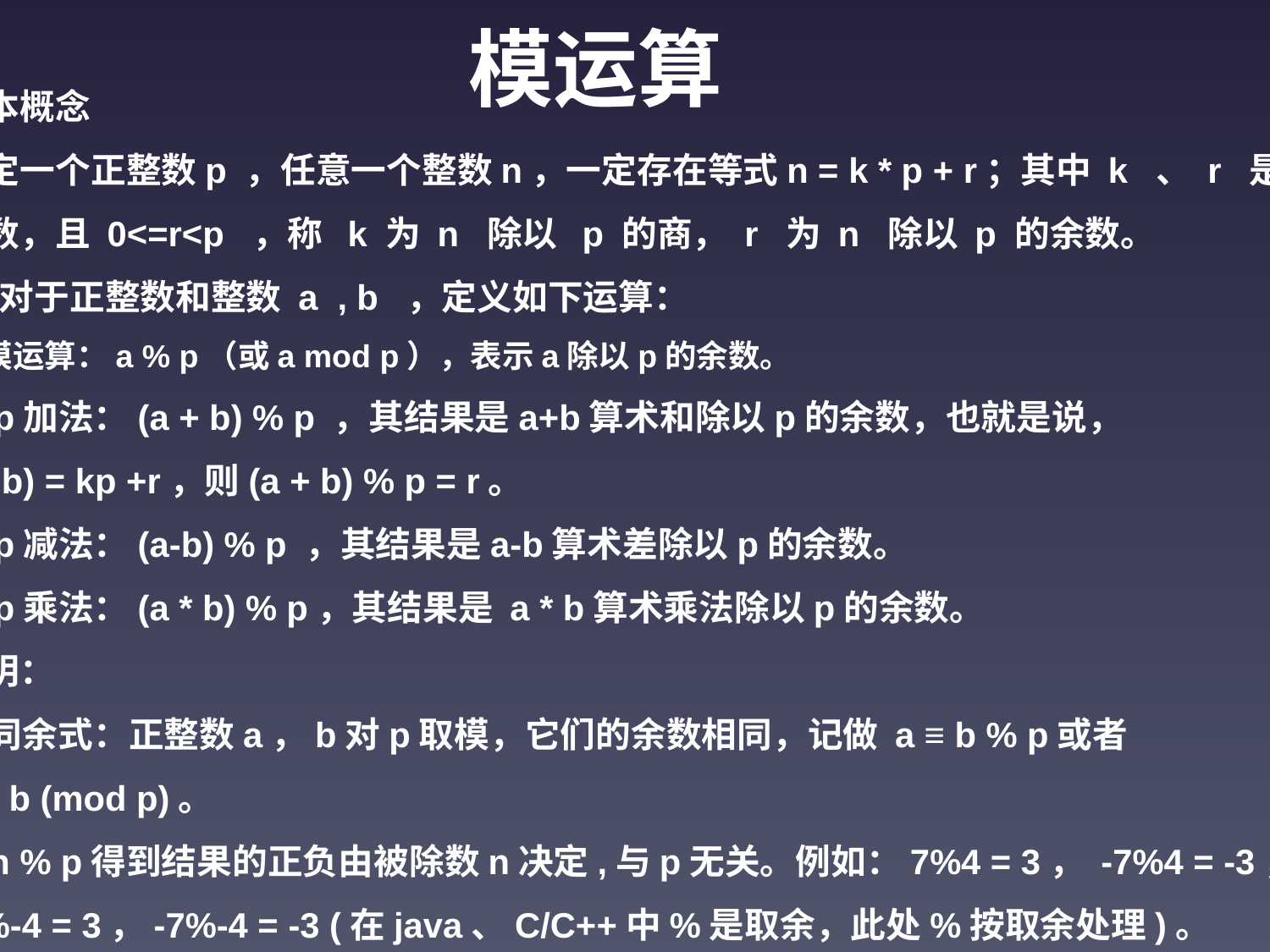

模运算
基本概念
给定一个正整数p ，任意一个整数n，一定存在等式n = k * p + r；其中 k  、 r  是
整数，且 0<=r<p  ，称  k 为 n  除以  p 的商， r  为 n  除以 p 的余数。
p  对于正整数和整数 a  , b  ，定义如下运算：
取模运算：a % p（或a mod p），表示a除以p的余数。
模p加法：(a + b) % p ，其结果是a+b算术和除以p的余数，也就是说，
(a+b) = kp +r，则(a + b) % p = r。
模p减法：(a-b) % p ，其结果是a-b算术差除以p的余数。
模p乘法：(a * b) % p，其结果是 a * b算术乘法除以p的余数。
说明：
1.同余式：正整数a，b对p取模，它们的余数相同，记做 a ≡ b % p或者
a ≡ b (mod p)。
2. n % p得到结果的正负由被除数n决定,与p无关。例如：7%4 = 3， -7%4 = -3，
 7%-4 = 3，-7%-4 = -3 (在java、C/C++中%是取余，此处%按取余处理)。